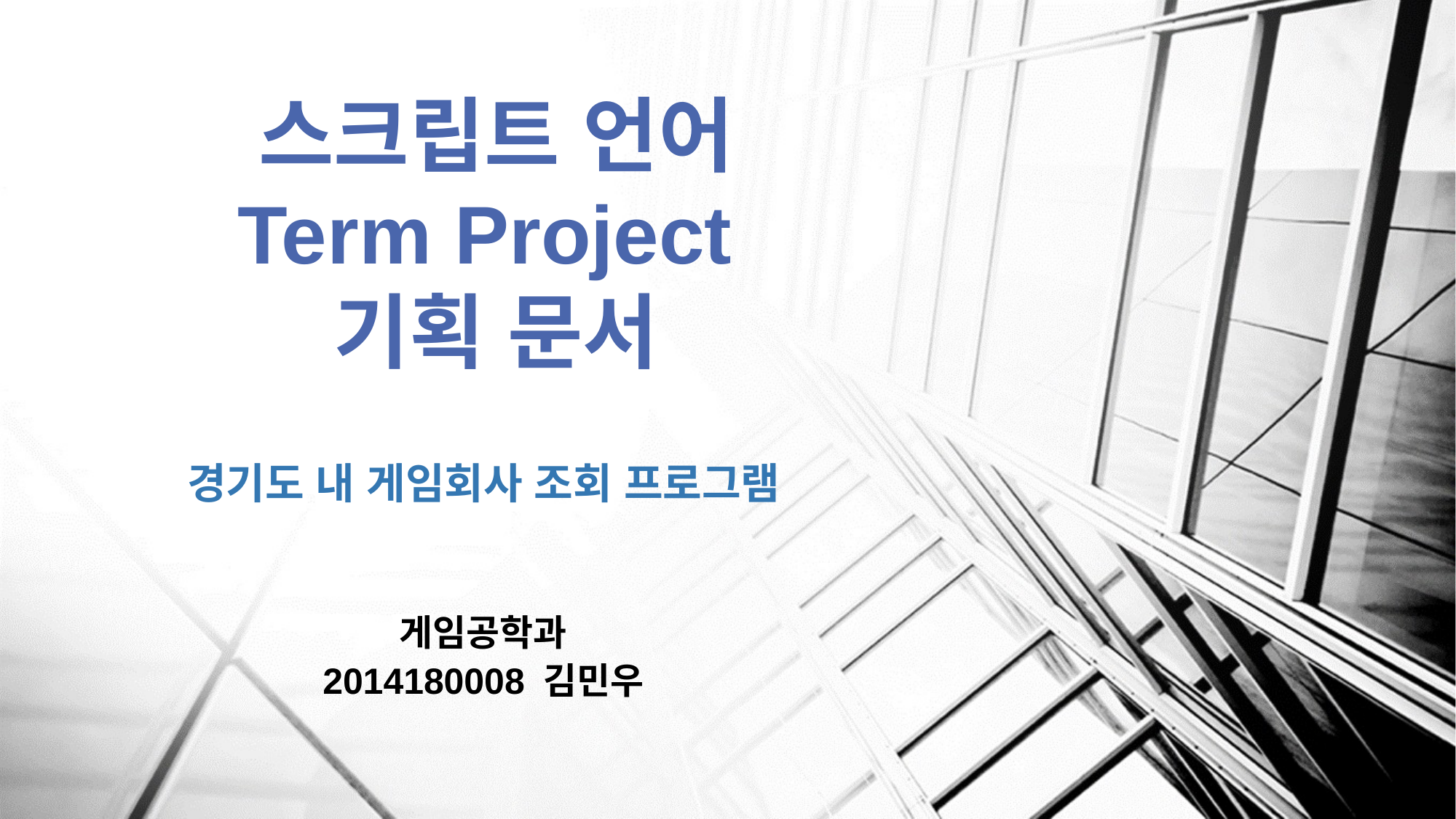

# 스크립트 언어 Term Project 기획 문서
경기도 내 게임회사 조회 프로그램

게임공학과
2014180008 김민우